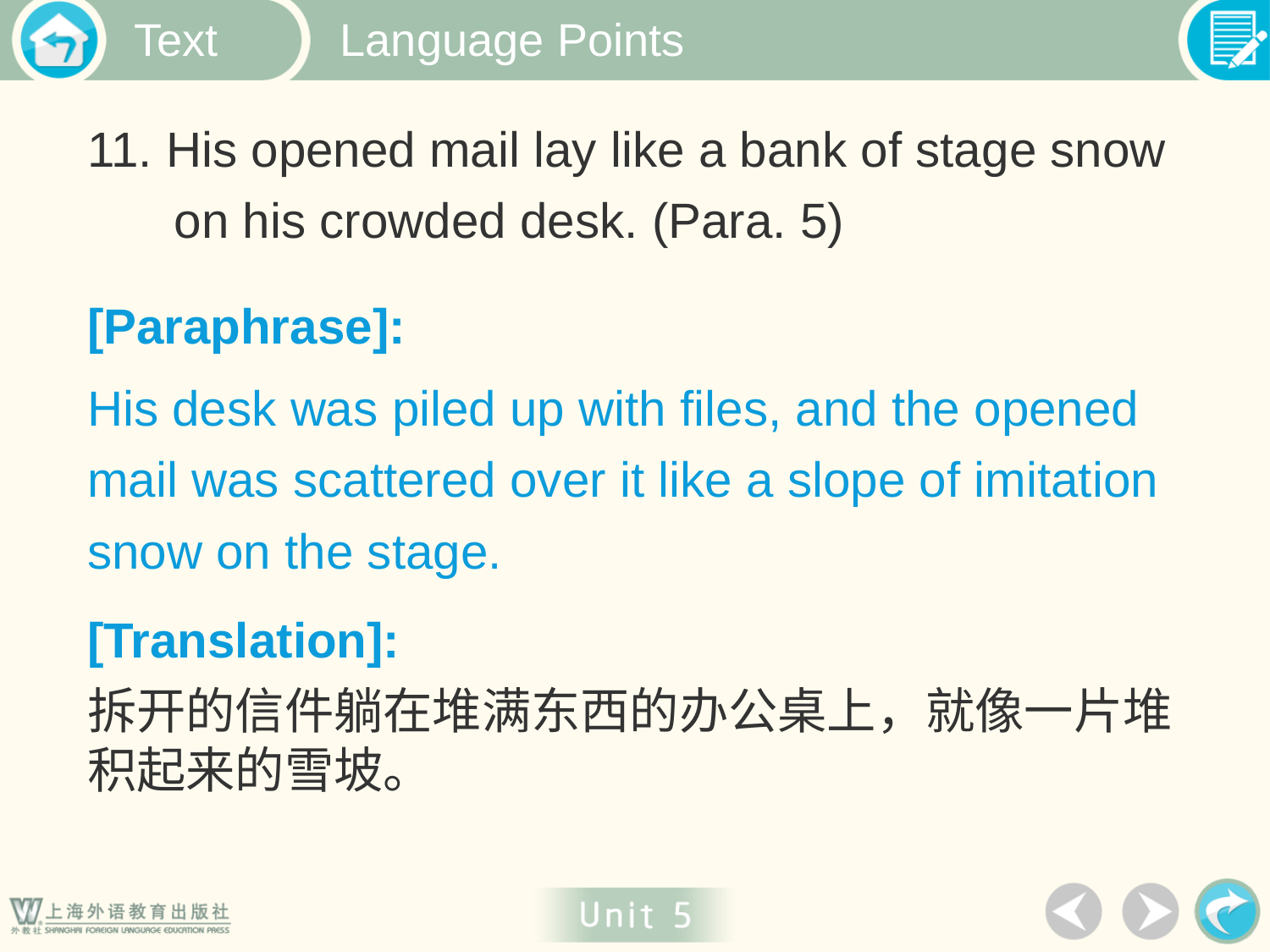

Language Points

11. His opened mail lay like a bank of stage snow on his crowded desk. (Para. 5)
[Paraphrase]:
His desk was piled up with files, and the opened mail was scattered over it like a slope of imitation snow on the stage.
[Translation]:
拆开的信件躺在堆满东西的办公桌上，就像一片堆积起来的雪坡。